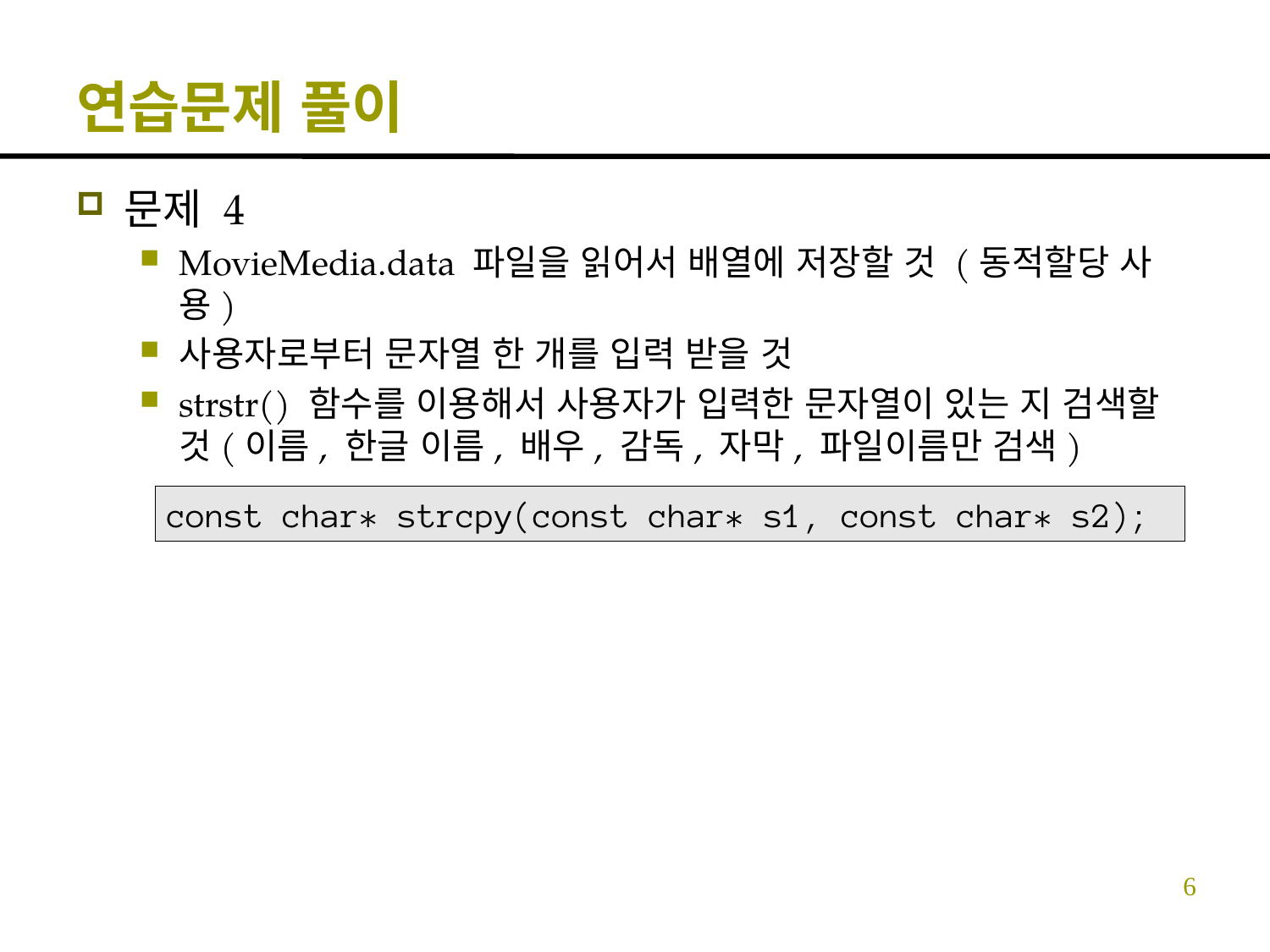

# 연습문제 풀이
문제 4
MovieMedia.data 파일을 읽어서 배열에 저장할 것 (동적할당 사용)
사용자로부터 문자열 한 개를 입력 받을 것
strstr() 함수를 이용해서 사용자가 입력한 문자열이 있는 지 검색할 것(이름, 한글 이름, 배우, 감독, 자막, 파일이름만 검색)

const char* strcpy(const char* s1, const char* s2);